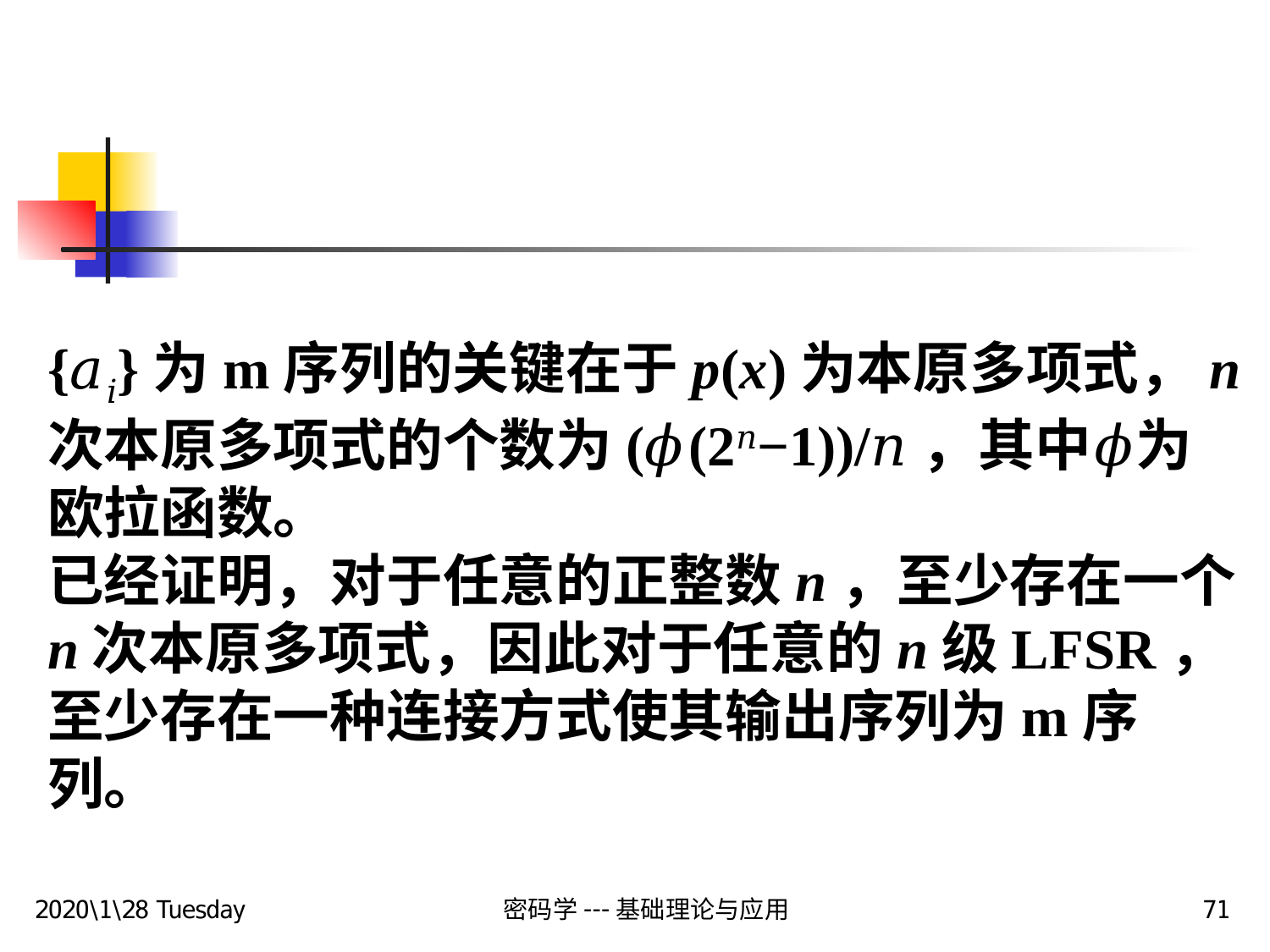

{𝑎𝑖}为m序列的关键在于p(x)为本原多项式，n次本原多项式的个数为(𝜙(2𝑛−1))/𝑛，其中𝜙为欧拉函数。
已经证明，对于任意的正整数n，至少存在一个n次本原多项式，因此对于任意的n级LFSR，至少存在一种连接方式使其输出序列为m序列。
2020\1\28 Tuesday
密码学---基础理论与应用
71